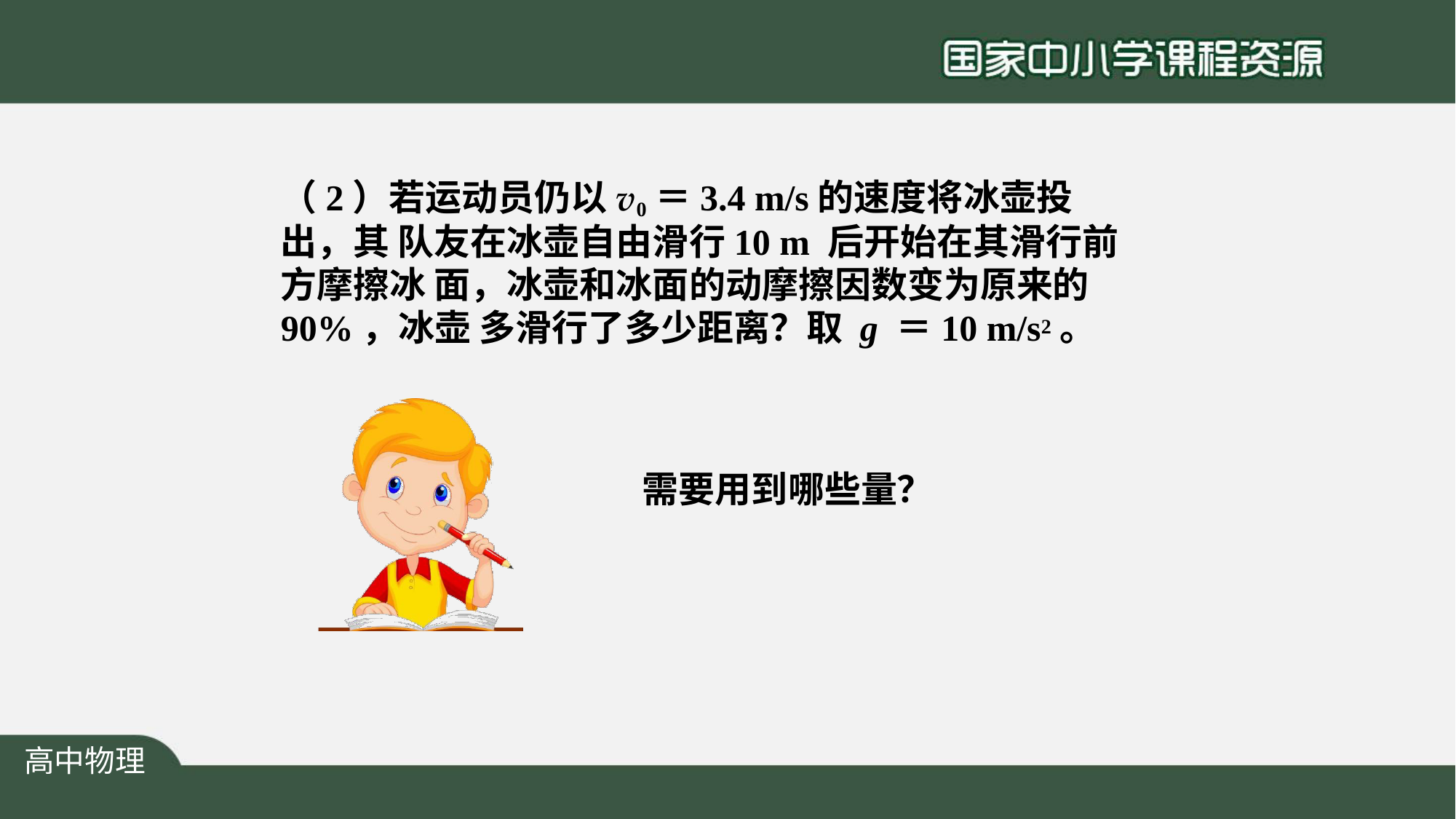

# （2）若运动员仍以v0＝3.4 m/s的速度将冰壶投出，其 队友在冰壶自由滑行10 m 后开始在其滑行前方摩擦冰 面，冰壶和冰面的动摩擦因数变为原来的90%，冰壶 多滑行了多少距离？取 g ＝10 m/s2。

需要用到哪些量？
高中物理